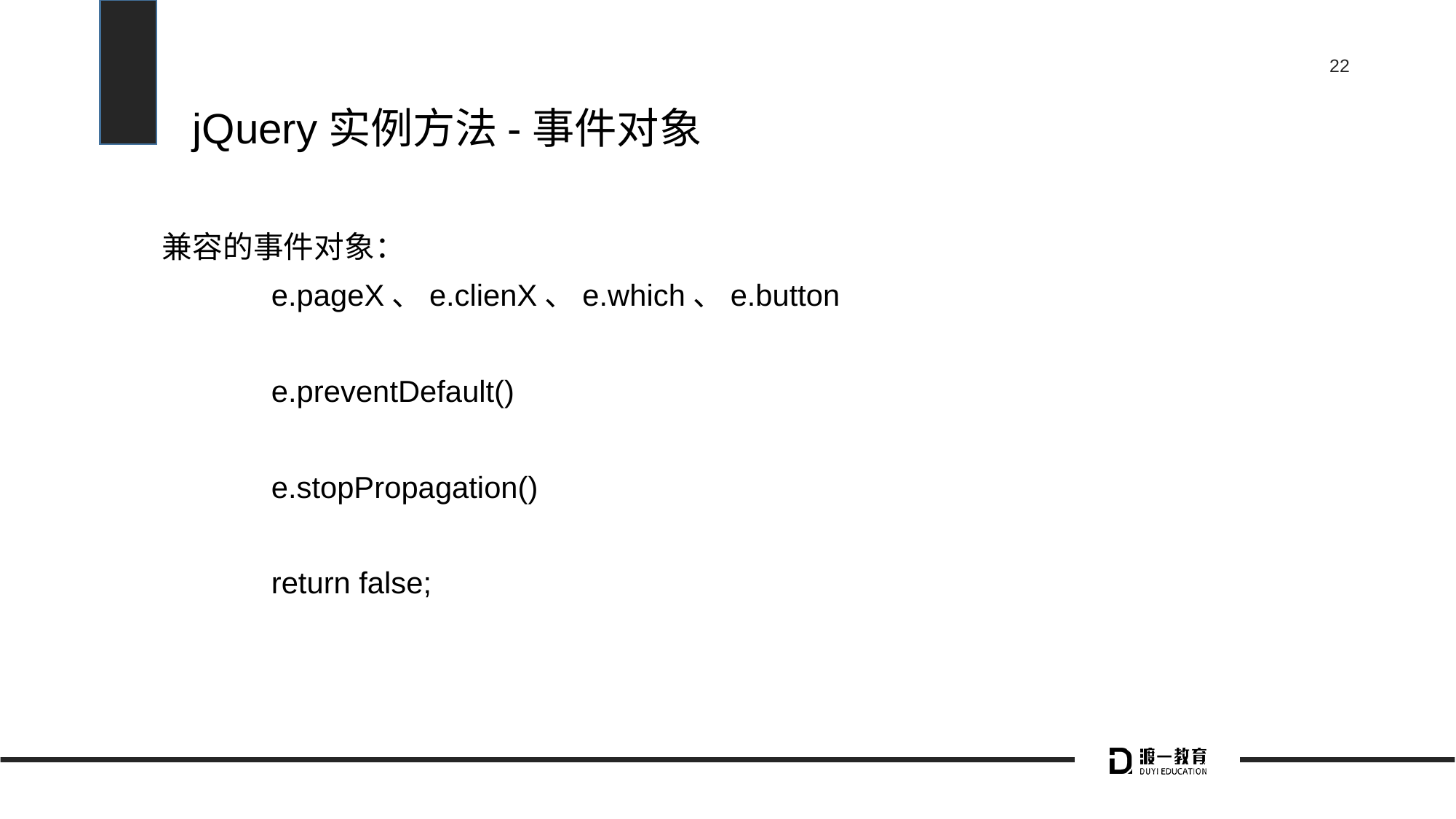

# jQuery实例方法-事件对象
兼容的事件对象：
	e.pageX、e.clienX、e.which、e.button

	e.preventDefault()

	e.stopPropagation()

	return false;